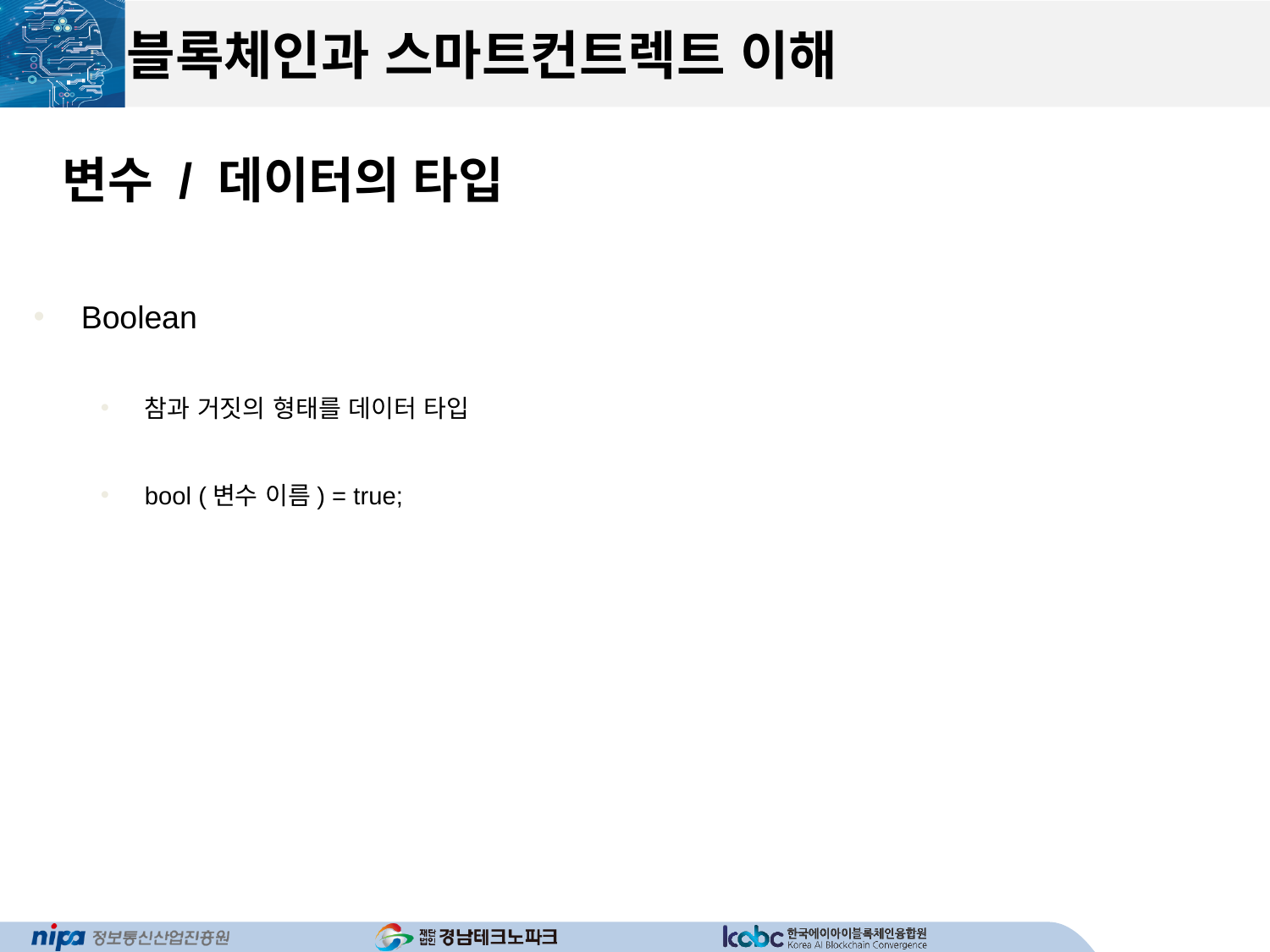

# 블록체인과 스마트컨트렉트 이해
변수 / 데이터의 타입
Boolean
참과 거짓의 형태를 데이터 타입
bool (변수 이름) = true;